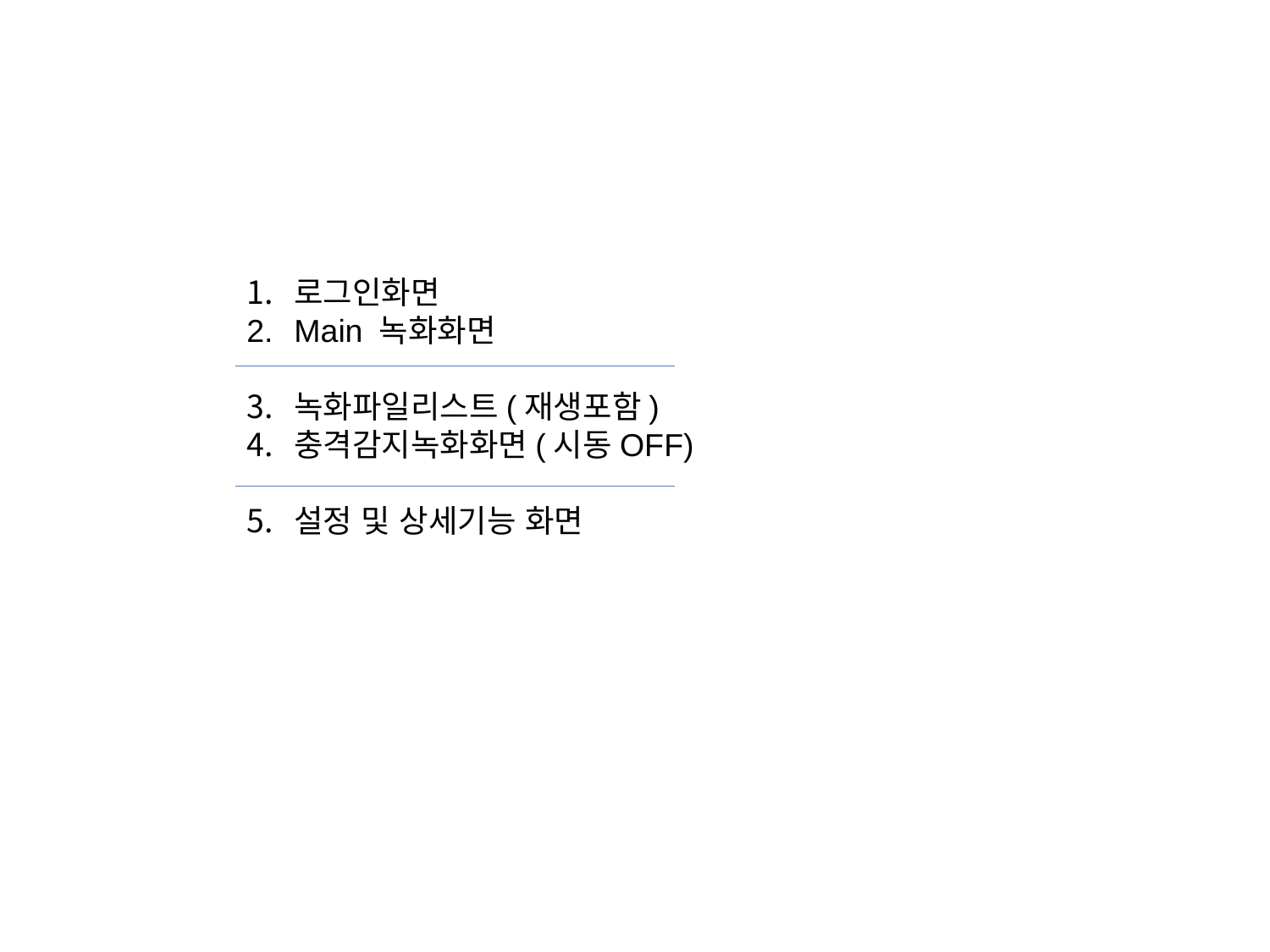

로그인화면
Main 녹화화면

녹화파일리스트(재생포함)
충격감지녹화화면(시동OFF)

설정 및 상세기능 화면